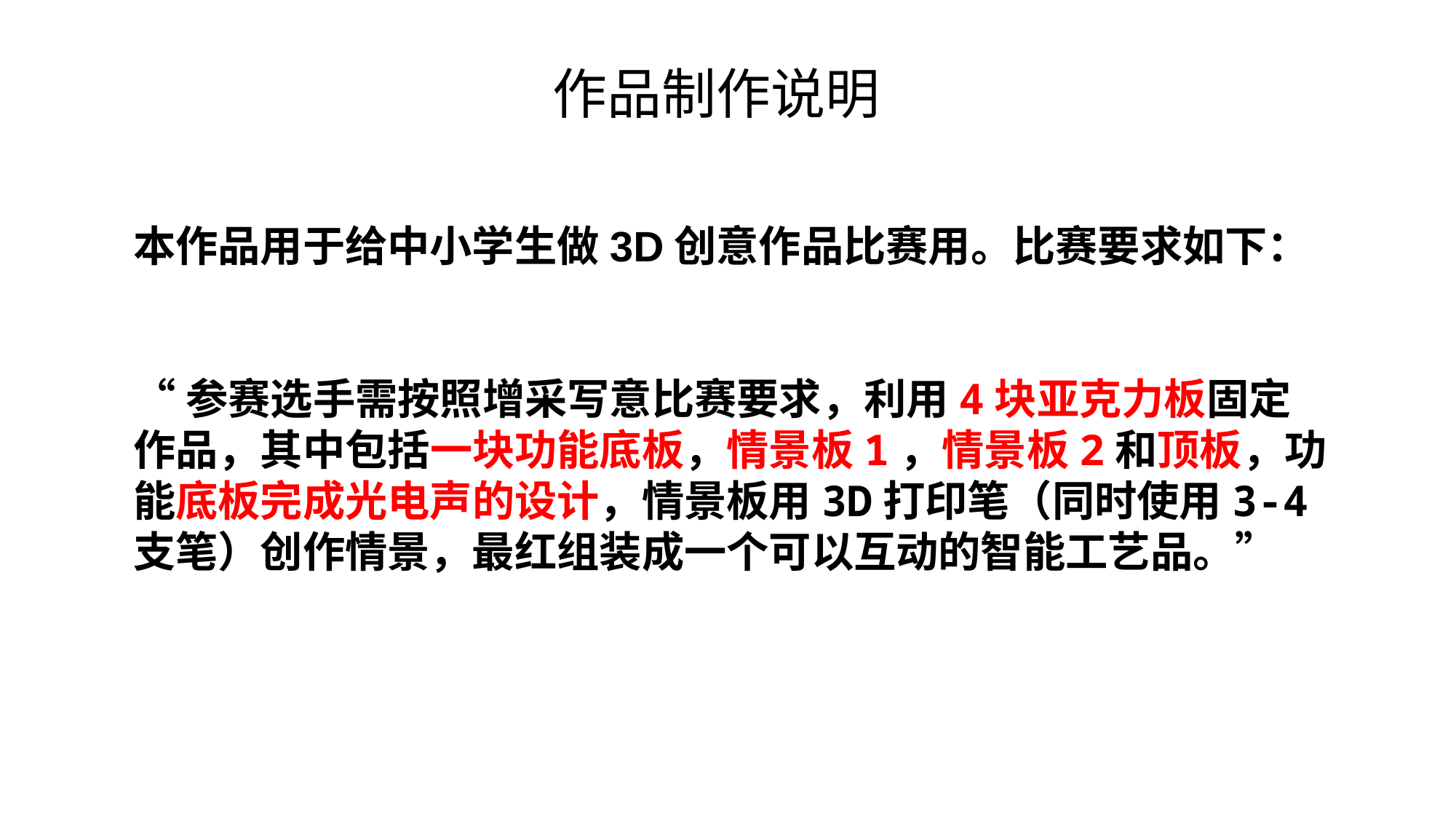

作品制作说明
本作品用于给中小学生做3D创意作品比赛用。比赛要求如下：

“参赛选手需按照增采写意比赛要求，利用4块亚克力板固定作品，其中包括一块功能底板，情景板1，情景板2和顶板，功能底板完成光电声的设计，情景板用3D打印笔（同时使用3-4支笔）创作情景，最红组装成一个可以互动的智能工艺品。”